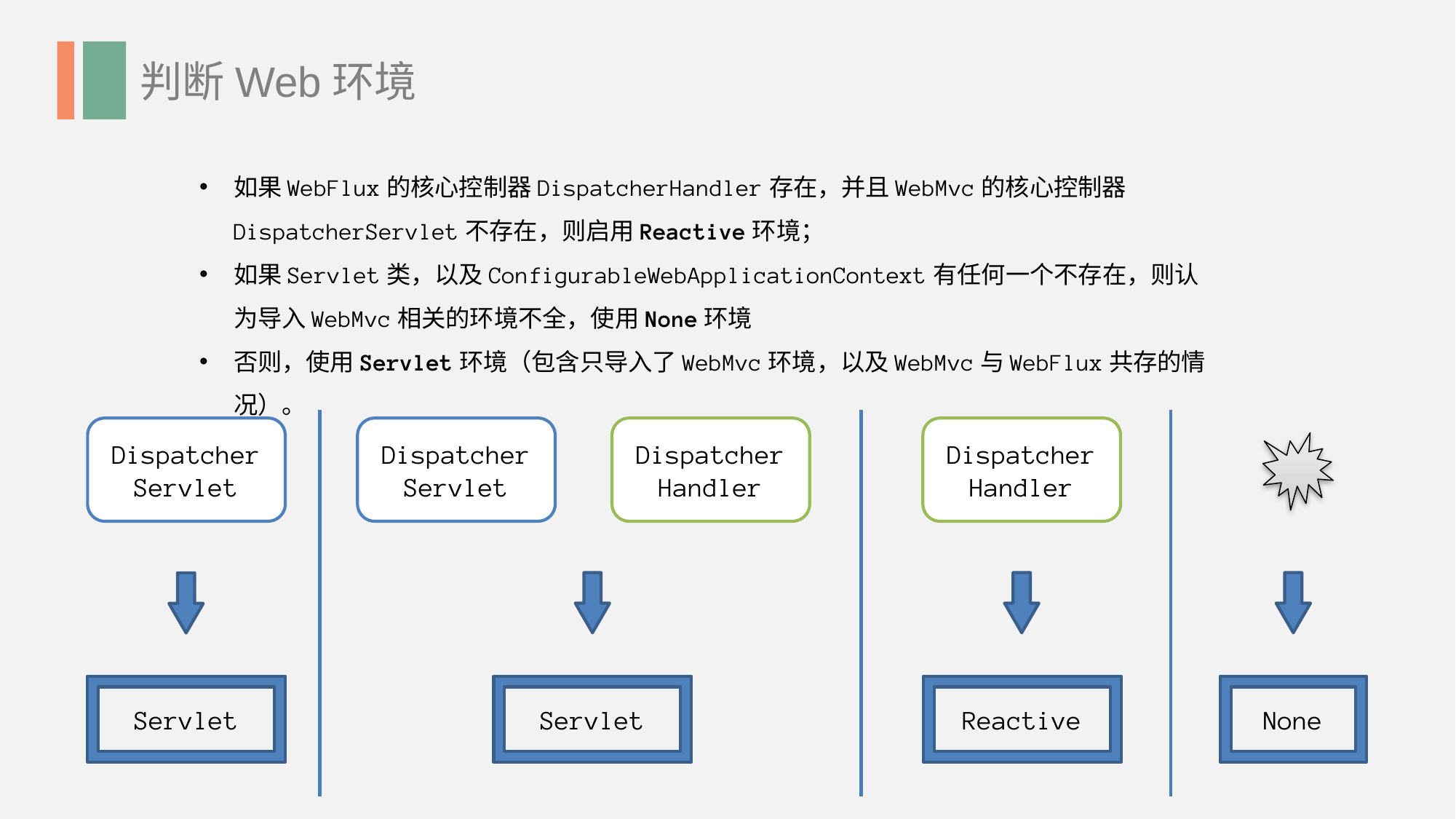

判断Web环境
如果WebFlux的核心控制器DispatcherHandler存在，并且WebMvc的核心控制器DispatcherServlet不存在，则启用Reactive环境；
如果Servlet类，以及ConfigurableWebApplicationContext有任何一个不存在，则认为导入WebMvc相关的环境不全，使用None环境
否则，使用Servlet环境（包含只导入了WebMvc环境，以及WebMvc与WebFlux共存的情况）。
Dispatcher
Servlet
Dispatcher
Servlet
Dispatcher
Handler
Dispatcher
Handler

Servlet
Servlet
Reactive
None